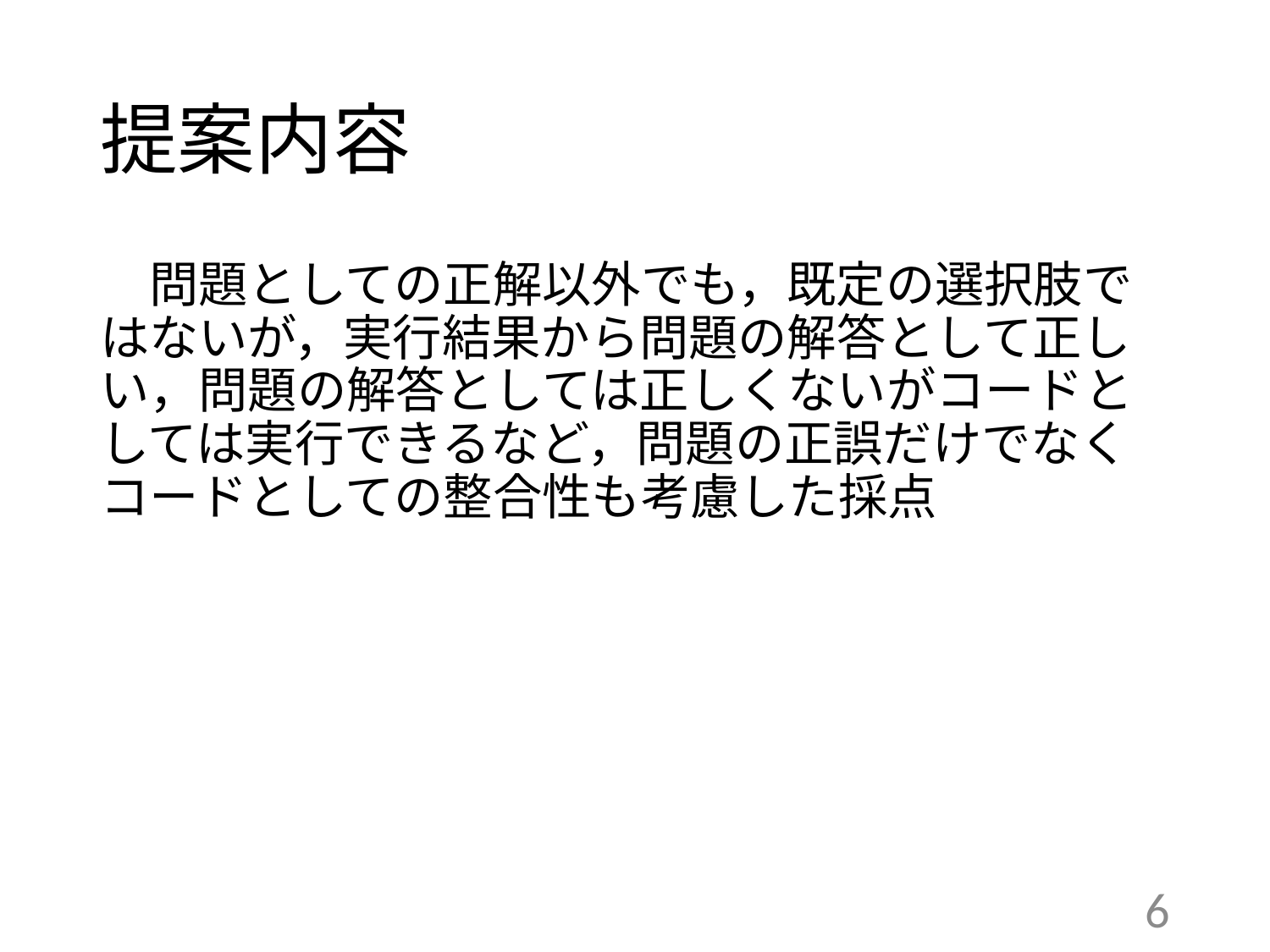

# 提案内容
　問題としての正解以外でも，既定の選択肢ではないが，実行結果から問題の解答として正しい，問題の解答としては正しくないがコードとしては実行できるなど，問題の正誤だけでなくコードとしての整合性も考慮した採点
6